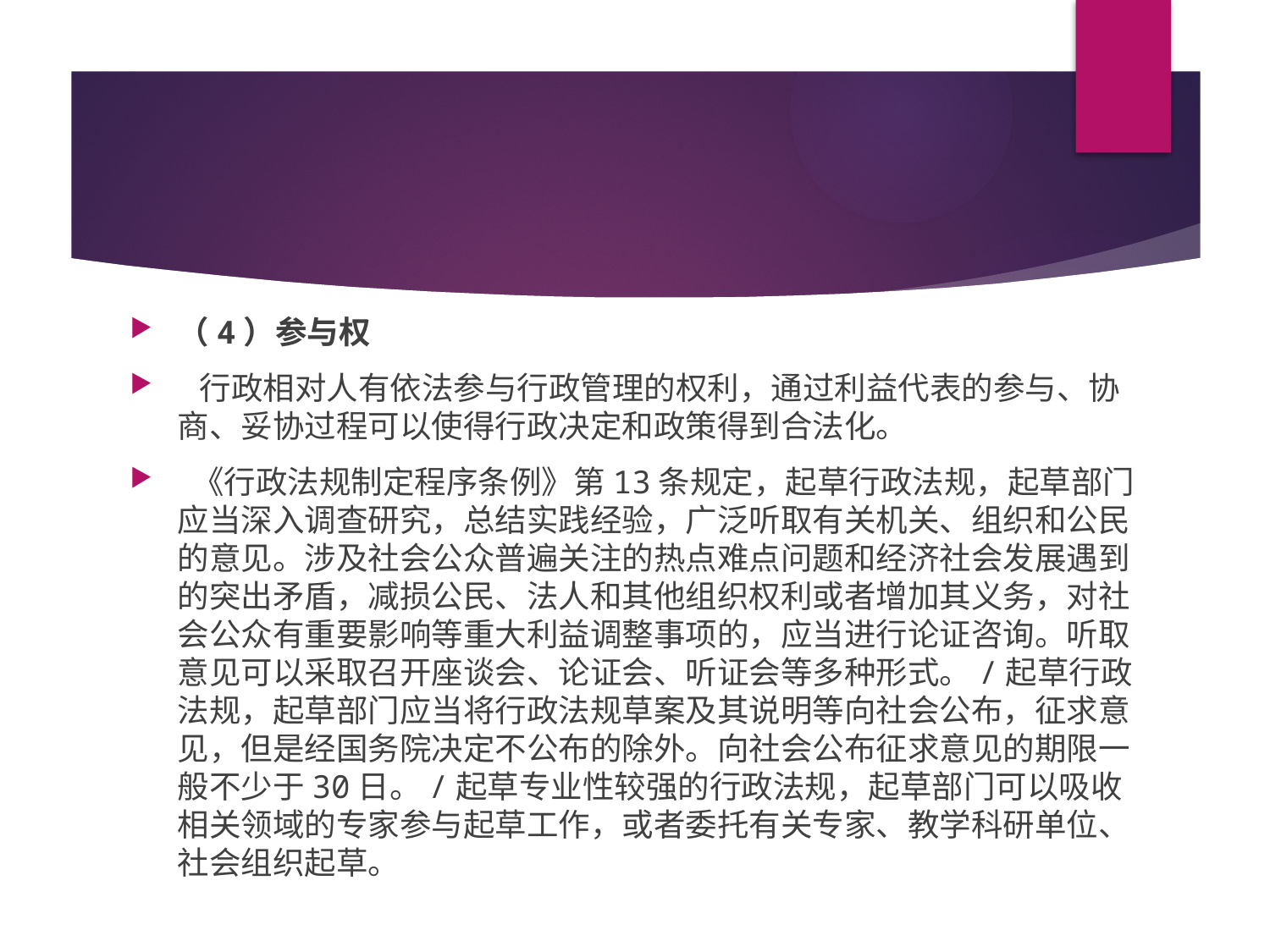

#
（4）参与权
  行政相对人有依法参与行政管理的权利，通过利益代表的参与、协商、妥协过程可以使得行政决定和政策得到合法化。
 《行政法规制定程序条例》第13条规定，起草行政法规，起草部门应当深入调查研究，总结实践经验，广泛听取有关机关、组织和公民的意见。涉及社会公众普遍关注的热点难点问题和经济社会发展遇到的突出矛盾，减损公民、法人和其他组织权利或者增加其义务，对社会公众有重要影响等重大利益调整事项的，应当进行论证咨询。听取意见可以采取召开座谈会、论证会、听证会等多种形式。/起草行政法规，起草部门应当将行政法规草案及其说明等向社会公布，征求意见，但是经国务院决定不公布的除外。向社会公布征求意见的期限一般不少于30日。/起草专业性较强的行政法规，起草部门可以吸收相关领域的专家参与起草工作，或者委托有关专家、教学科研单位、社会组织起草。